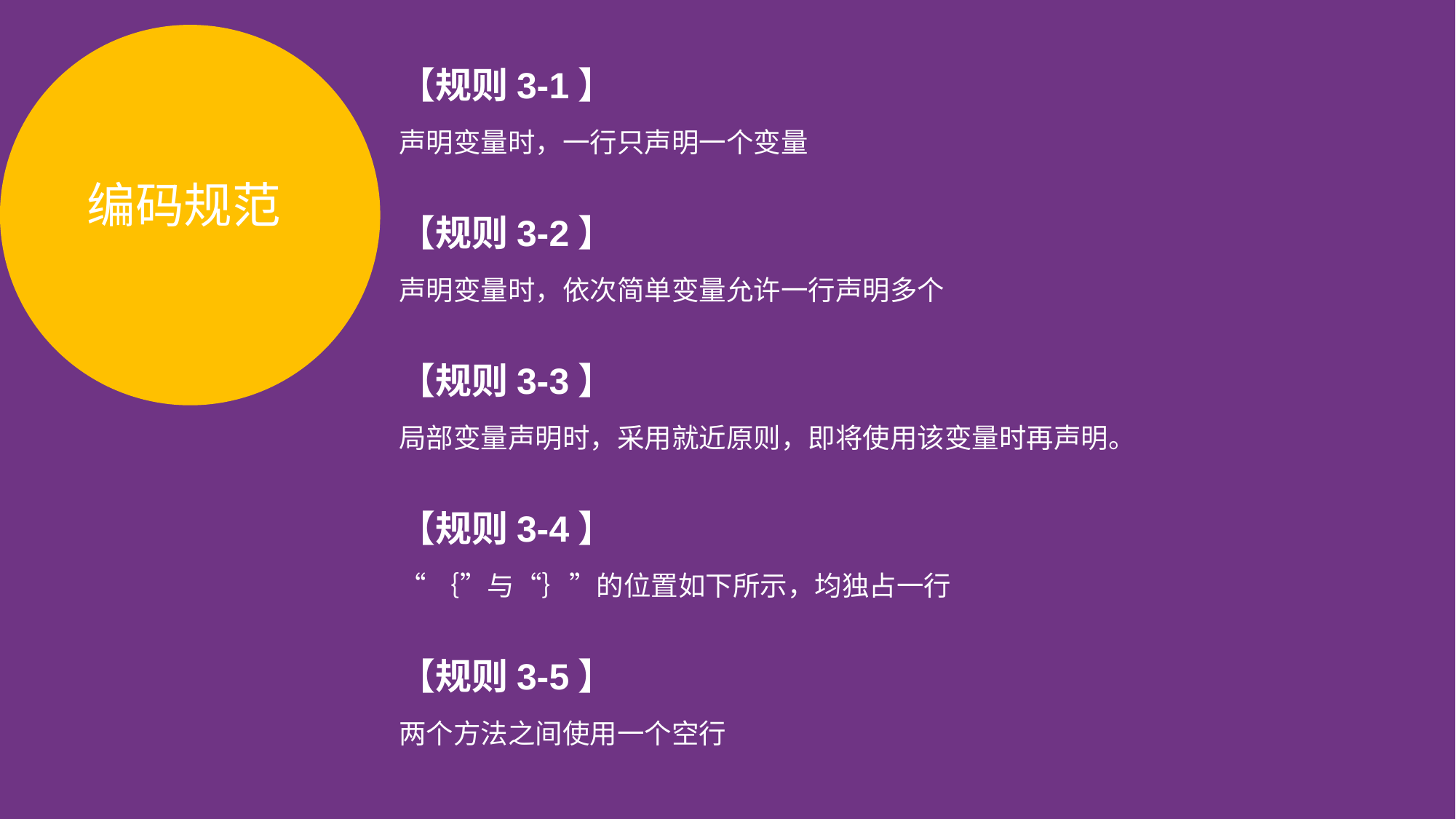

【规则3-1】
声明变量时，一行只声明一个变量
【规则3-2】
声明变量时，依次简单变量允许一行声明多个
【规则3-3】
局部变量声明时，采用就近原则，即将使用该变量时再声明。
【规则3-4】
“｛”与“｝”的位置如下所示，均独占一行
【规则3-5】
两个方法之间使用一个空行
编码规范